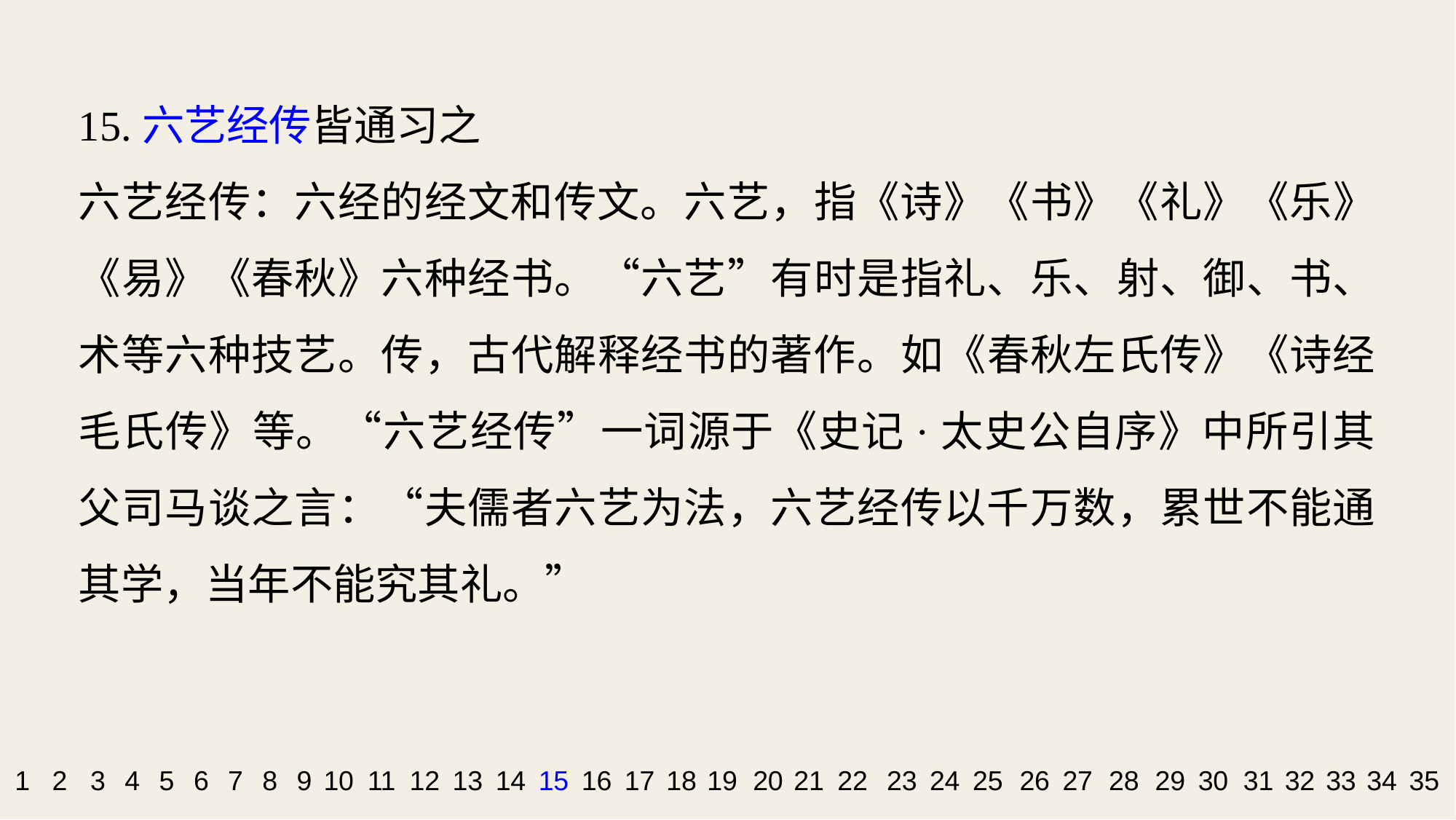

15.六艺经传皆通习之
六艺经传：六经的经文和传文。六艺，指《诗》《书》《礼》《乐》《易》《春秋》六种经书。“六艺”有时是指礼、乐、射、御、书、术等六种技艺。传，古代解释经书的著作。如《春秋左氏传》《诗经毛氏传》等。“六艺经传”一词源于《史记·太史公自序》中所引其父司马谈之言：“夫儒者六艺为法，六艺经传以千万数，累世不能通其学，当年不能究其礼。”
1
2
3
4
5
6
7
8
9
10
11
12
13
14
15
16
17
18
19
20
21
22
23
24
25
26
27
28
29
30
31
32
33
34
35